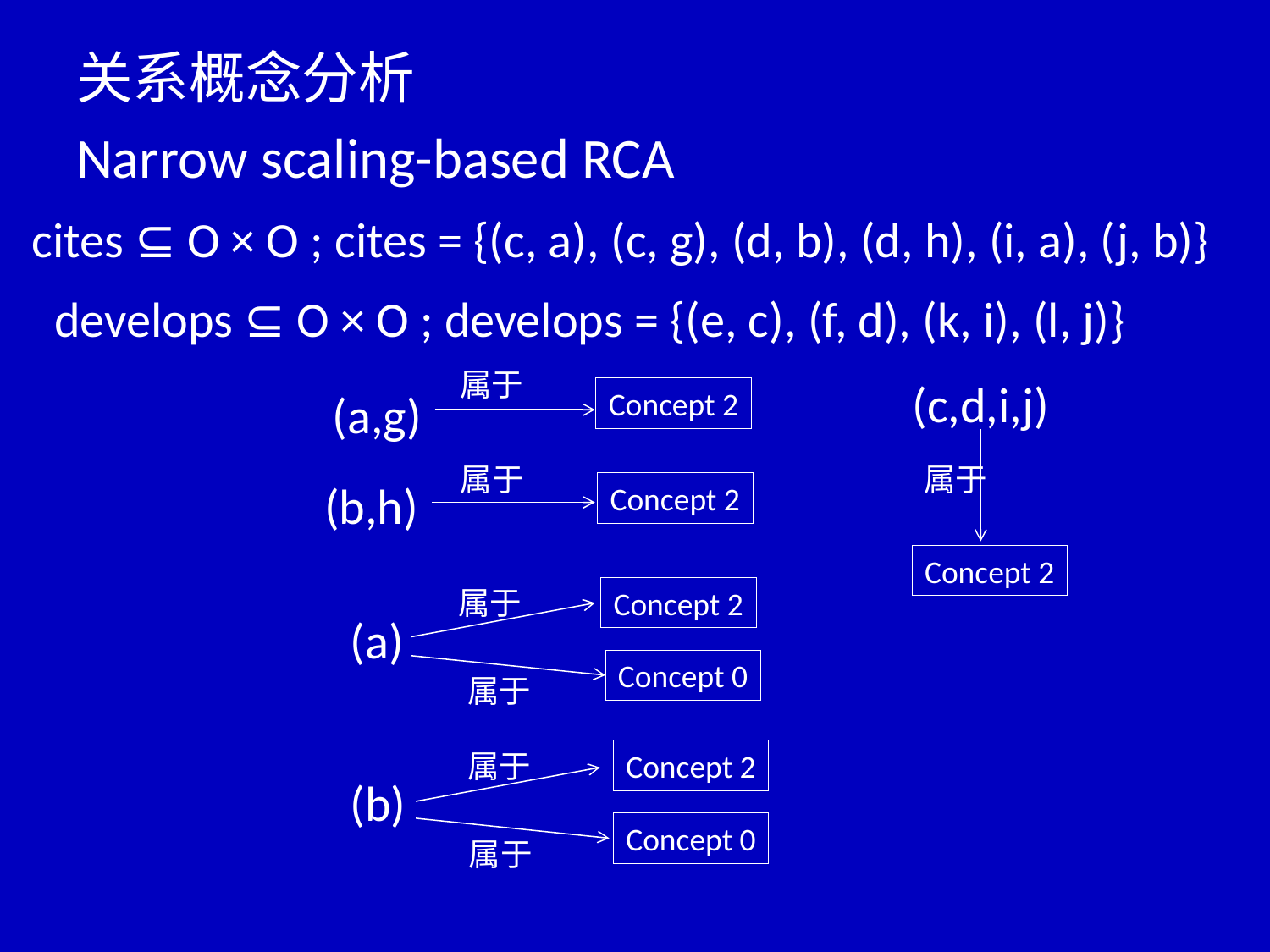

关系概念分析
Narrow scaling-based RCA

cites ⊆ O × O ; cites = {(c, a), (c, g), (d, b), (d, h), (i, a), (j, b)}
develops ⊆ O × O ; develops = {(e, c), (f, d), (k, i), (l, j)}
属于
(c,d,i,j)
Concept 2
(a,g)
属于
属于
(b,h)
Concept 2
Concept 2
属于
Concept 2
(a)
Concept 0
属于
属于
Concept 2
(b)
Concept 0
属于